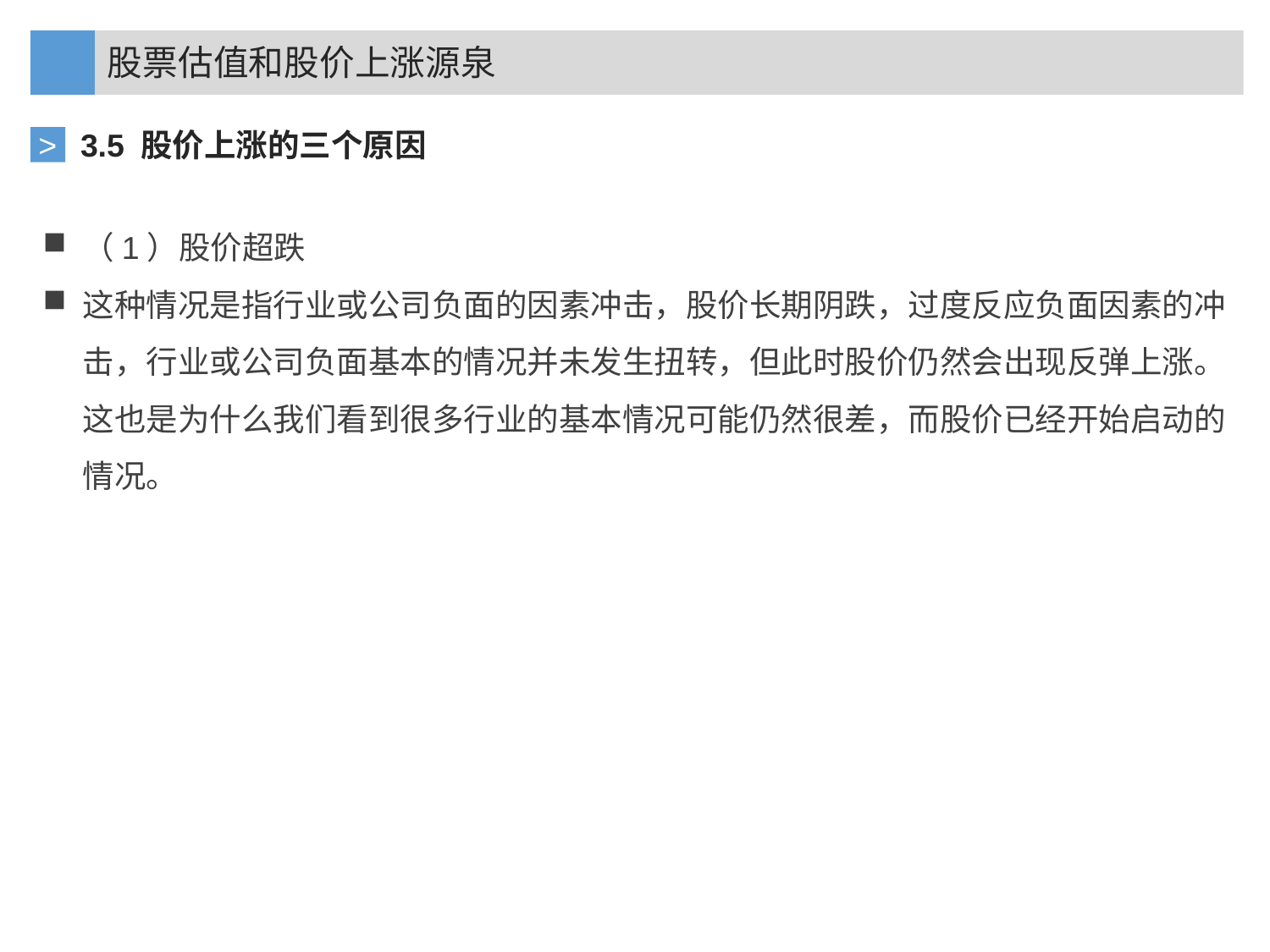

股票估值和股价上涨源泉
3.5 股价上涨的三个原因
>
（1）股价超跌
这种情况是指行业或公司负面的因素冲击，股价长期阴跌，过度反应负面因素的冲击，行业或公司负面基本的情况并未发生扭转，但此时股价仍然会出现反弹上涨。这也是为什么我们看到很多行业的基本情况可能仍然很差，而股价已经开始启动的情况。